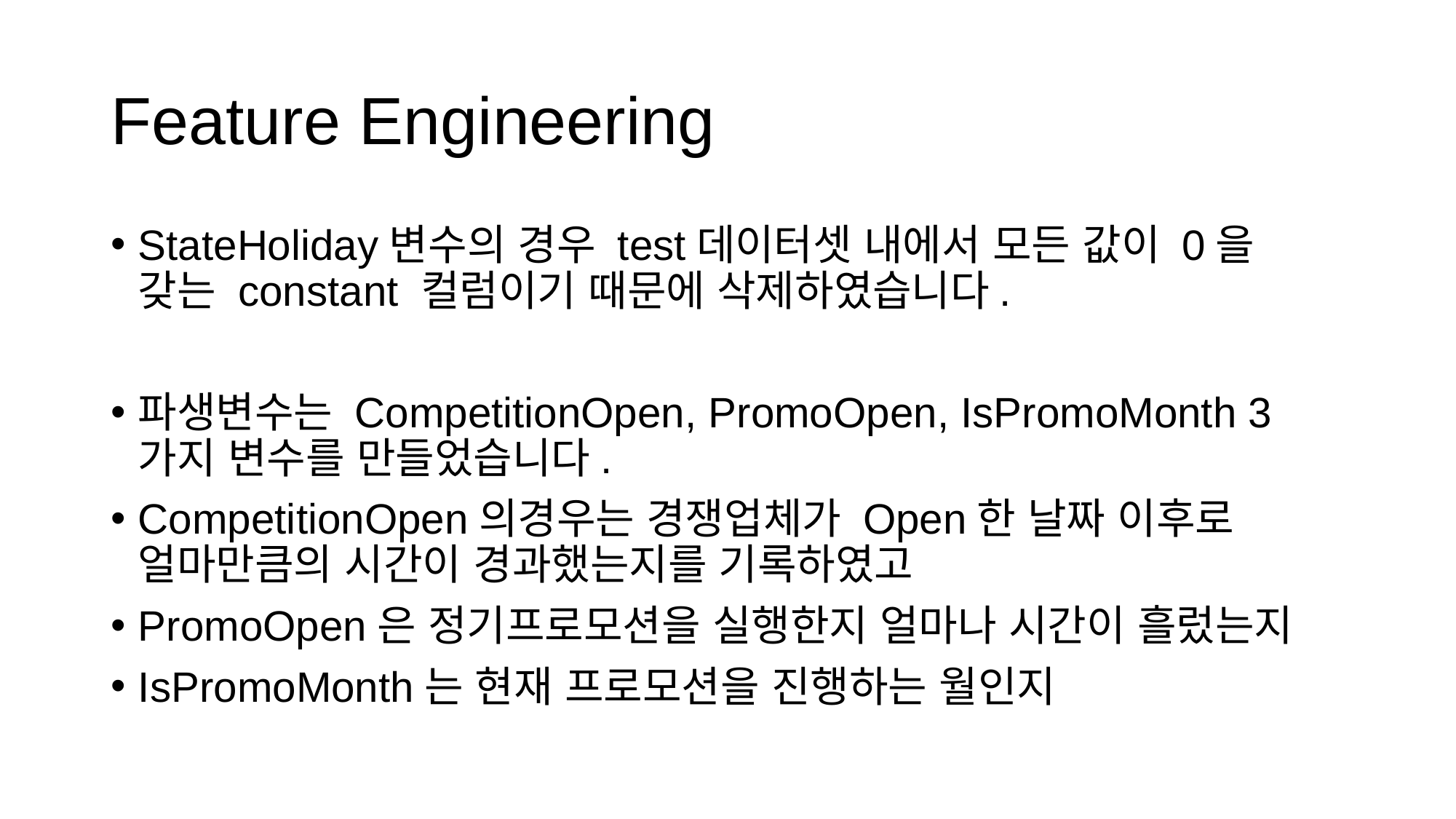

# Feature Engineering
StateHoliday변수의 경우 test데이터셋 내에서 모든 값이 0을 갖는 constant 컬럼이기 때문에 삭제하였습니다.

파생변수는 CompetitionOpen, PromoOpen, IsPromoMonth 3가지 변수를 만들었습니다.
CompetitionOpen의경우는 경쟁업체가 Open한 날짜 이후로 얼마만큼의 시간이 경과했는지를 기록하였고
PromoOpen은 정기프로모션을 실행한지 얼마나 시간이 흘렀는지
IsPromoMonth는 현재 프로모션을 진행하는 월인지